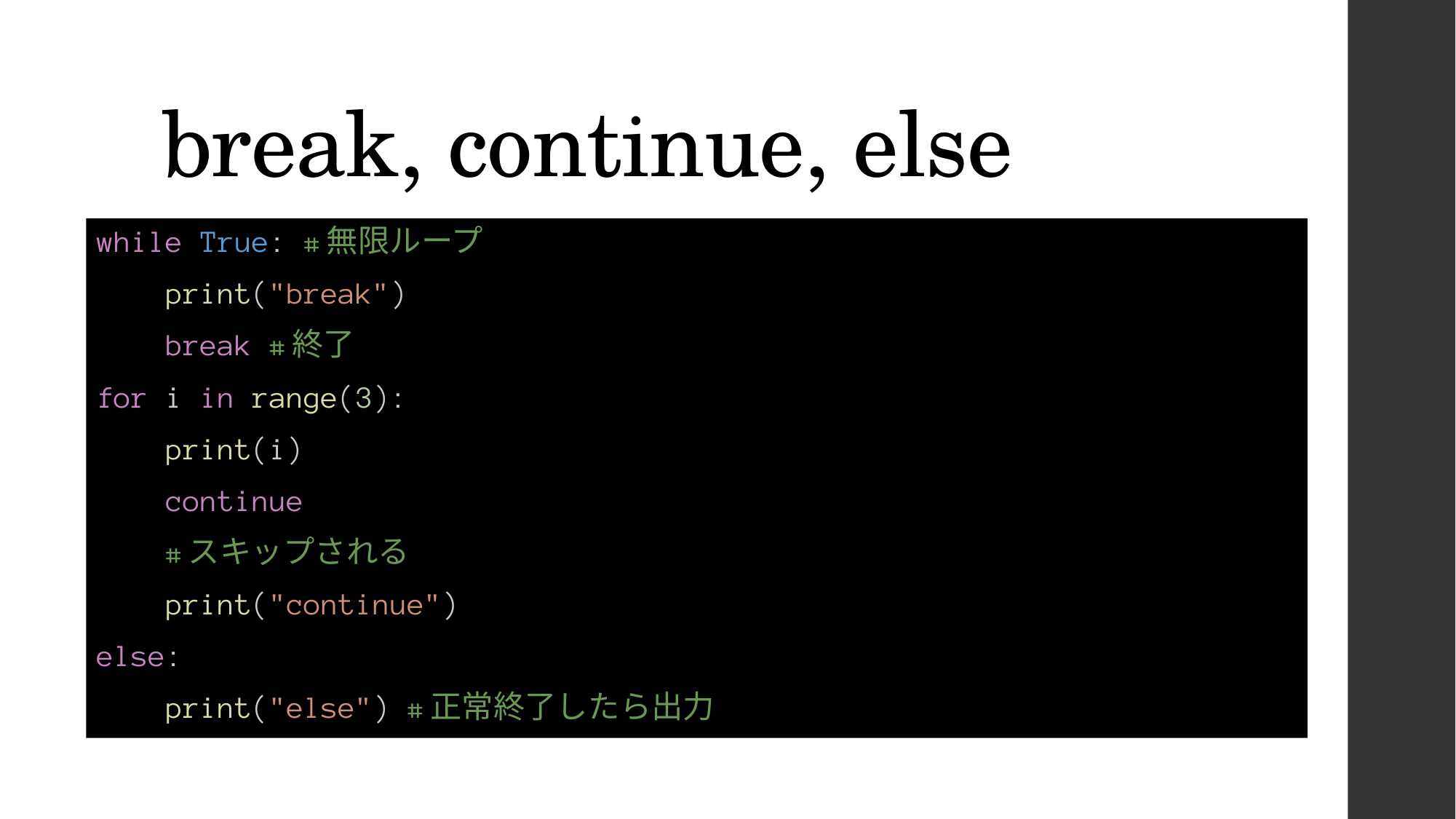

# break, continue, else
while True: #無限ループ
    print("break")
    break #終了
for i in range(3):
    print(i)
    continue
    #スキップされる
    print("continue")
else:
    print("else") #正常終了したら出力